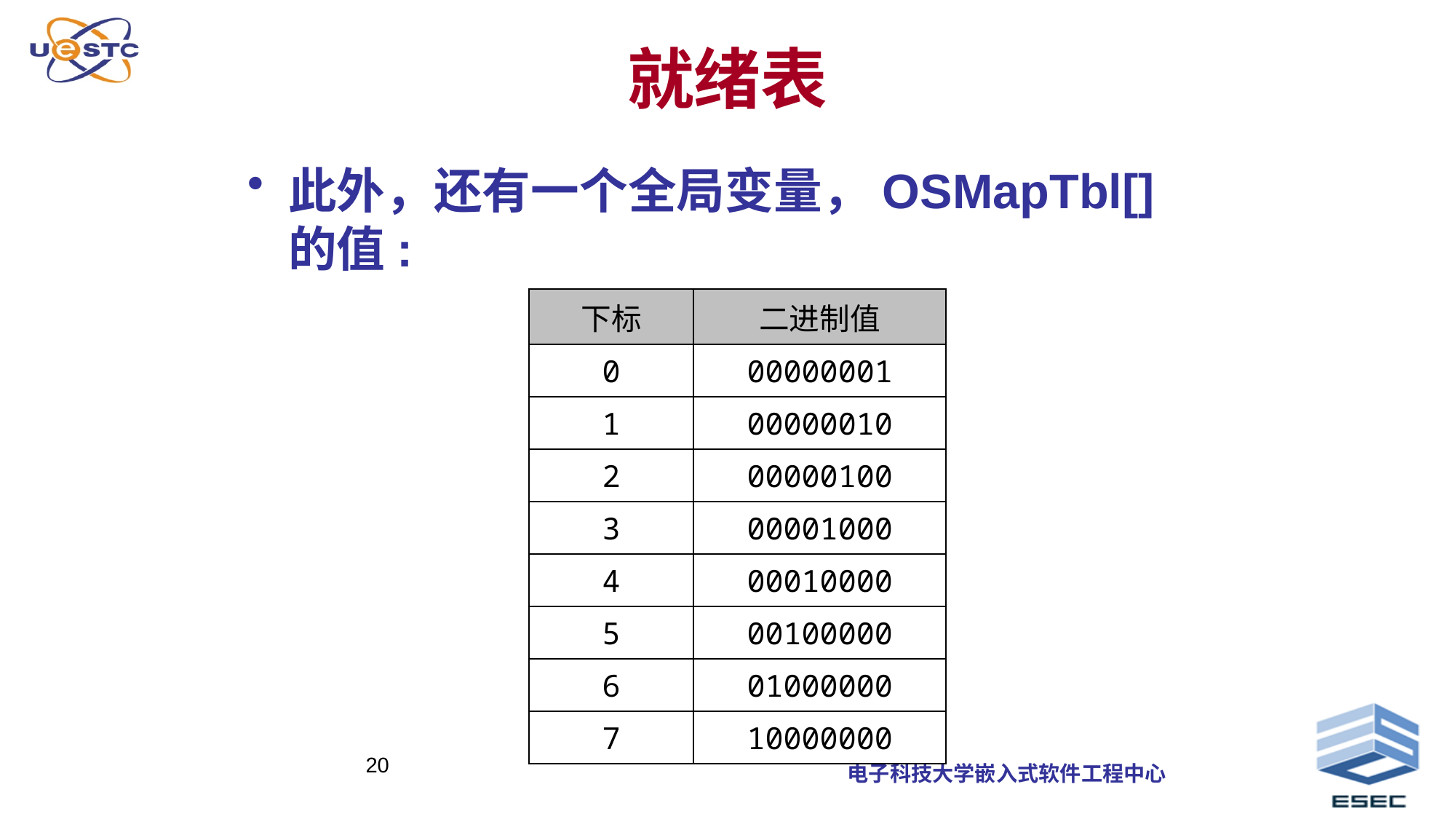

# 就绪表
此外，还有一个全局变量，OSMapTbl[]的值:

| 下标 | 二进制值 |
| --- | --- |
| 0 | 00000001 |
| 1 | 00000010 |
| 2 | 00000100 |
| 3 | 00001000 |
| 4 | 00010000 |
| 5 | 00100000 |
| 6 | 01000000 |
| 7 | 10000000 |
20